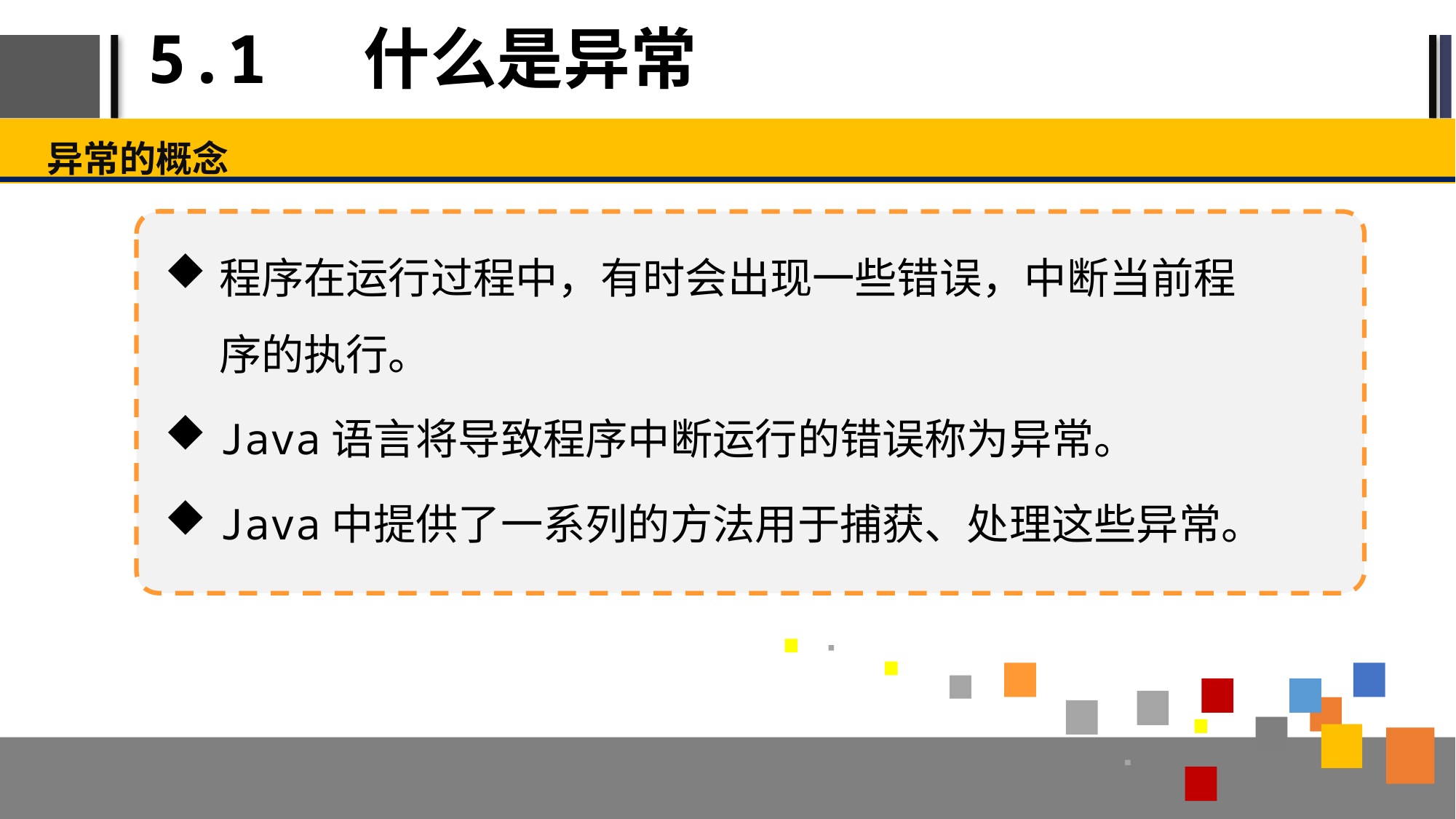

# 5.1  什么是异常

异常的概念

程序在运行过程中，有时会出现一些错误，中断当前程序的执行。
Java语言将导致程序中断运行的错误称为异常。
Java中提供了一系列的方法用于捕获、处理这些异常。